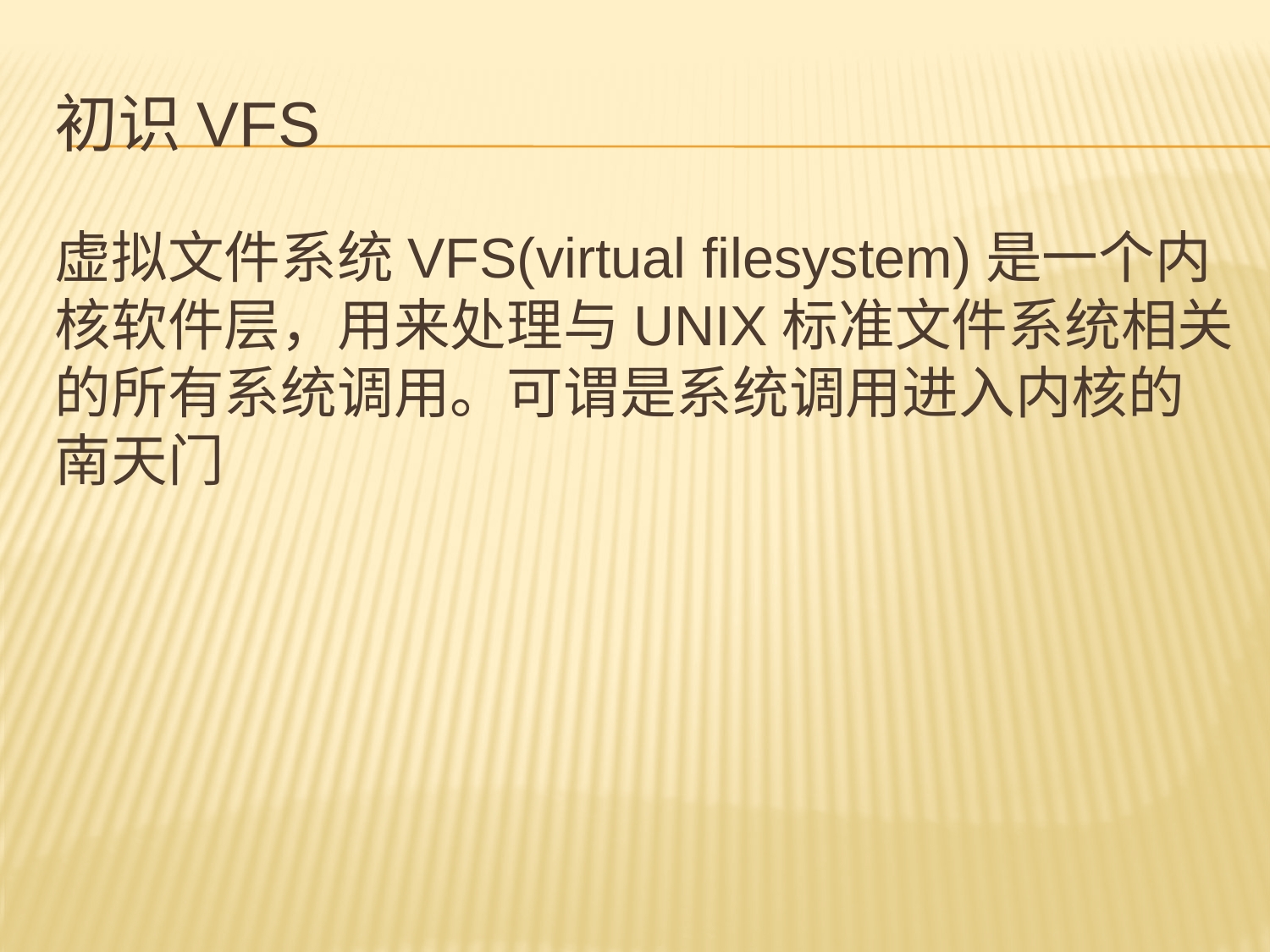

# 初识VFS
虚拟文件系统VFS(virtual filesystem)是一个内核软件层，用来处理与UNIX标准文件系统相关的所有系统调用。可谓是系统调用进入内核的南天门